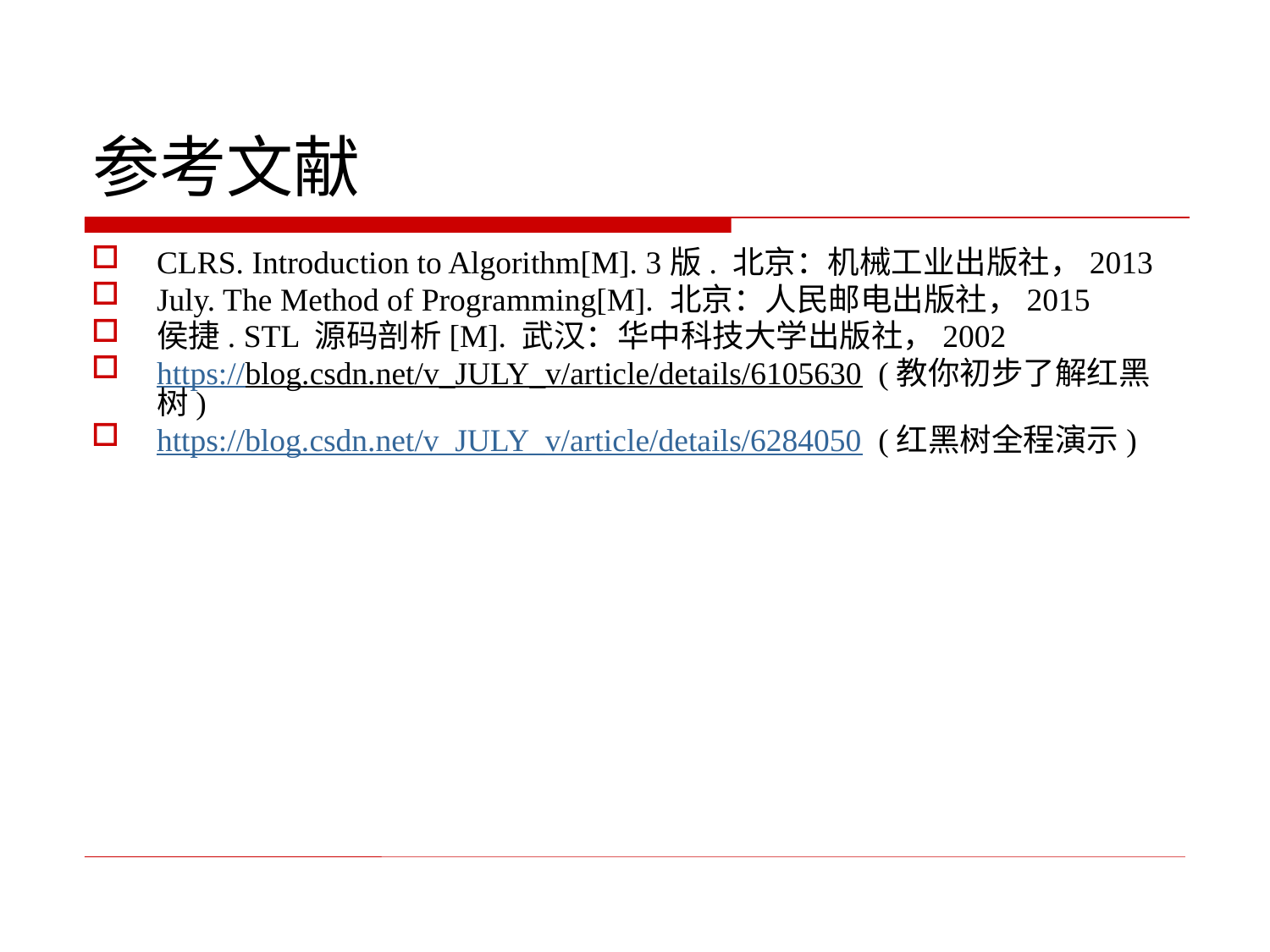

# 参考文献
CLRS. Introduction to Algorithm[M]. 3版. 北京：机械工业出版社，2013
July. The Method of Programming[M]. 北京：人民邮电出版社，2015
侯捷. STL 源码剖析[M]. 武汉：华中科技大学出版社，2002
https://blog.csdn.net/v_JULY_v/article/details/6105630  (教你初步了解红黑树)
https://blog.csdn.net/v_JULY_v/article/details/6284050  (红黑树全程演示)